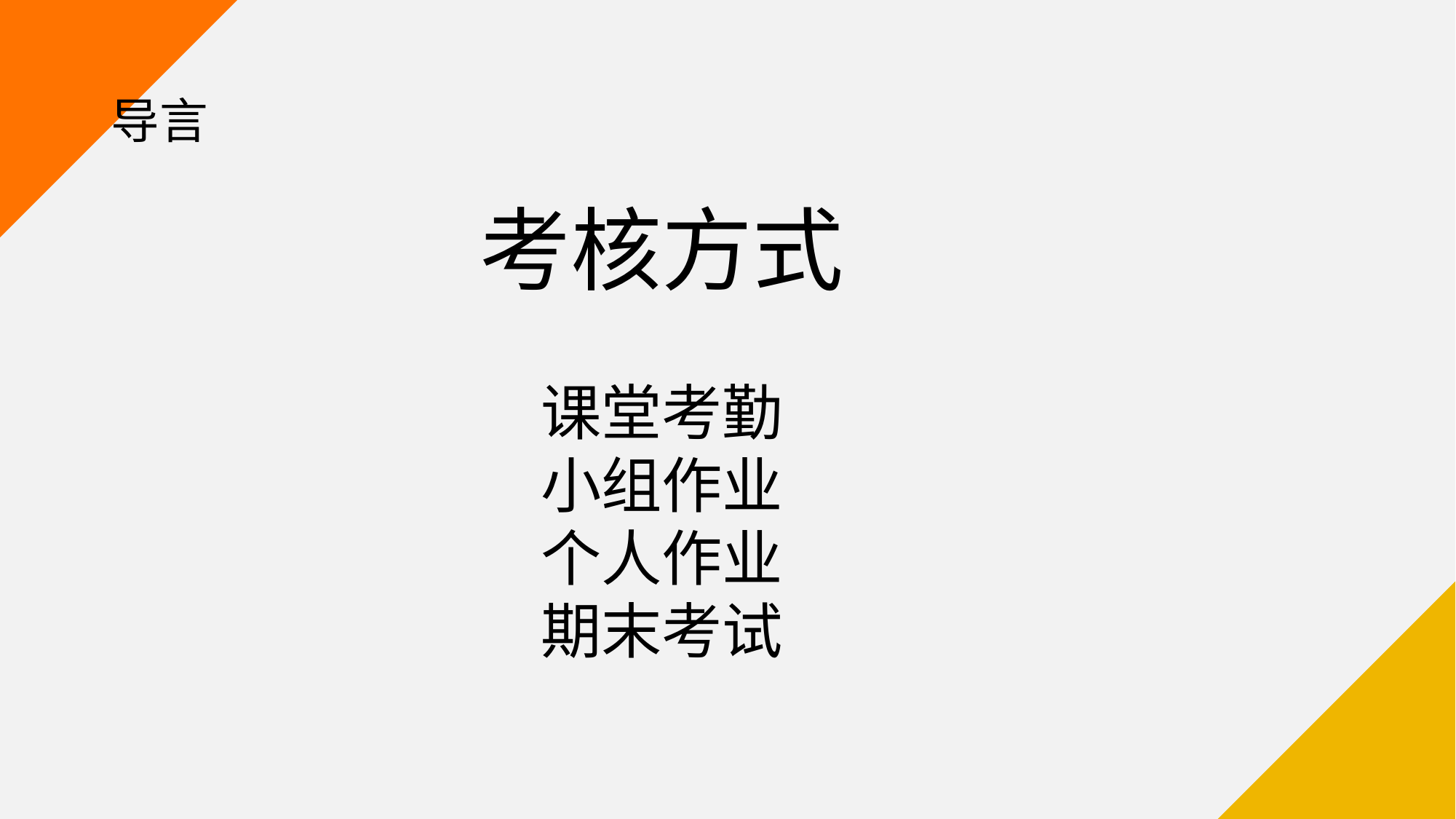

# 导言
考核方式

课堂考勤
小组作业
个人作业
期末考试